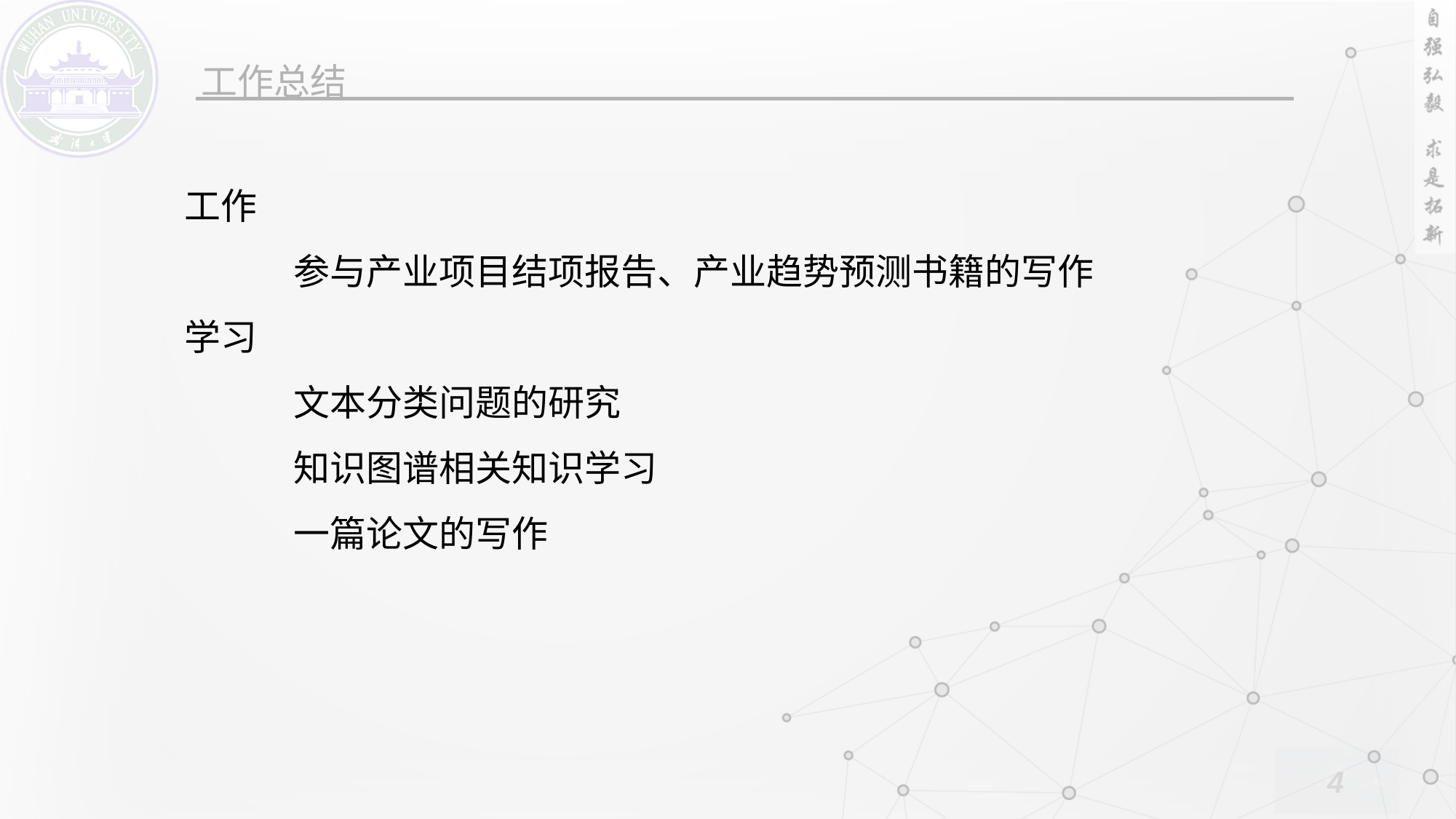

工作
	参与产业项目结项报告、产业趋势预测书籍的写作
学习
	文本分类问题的研究
	知识图谱相关知识学习
	一篇论文的写作
4